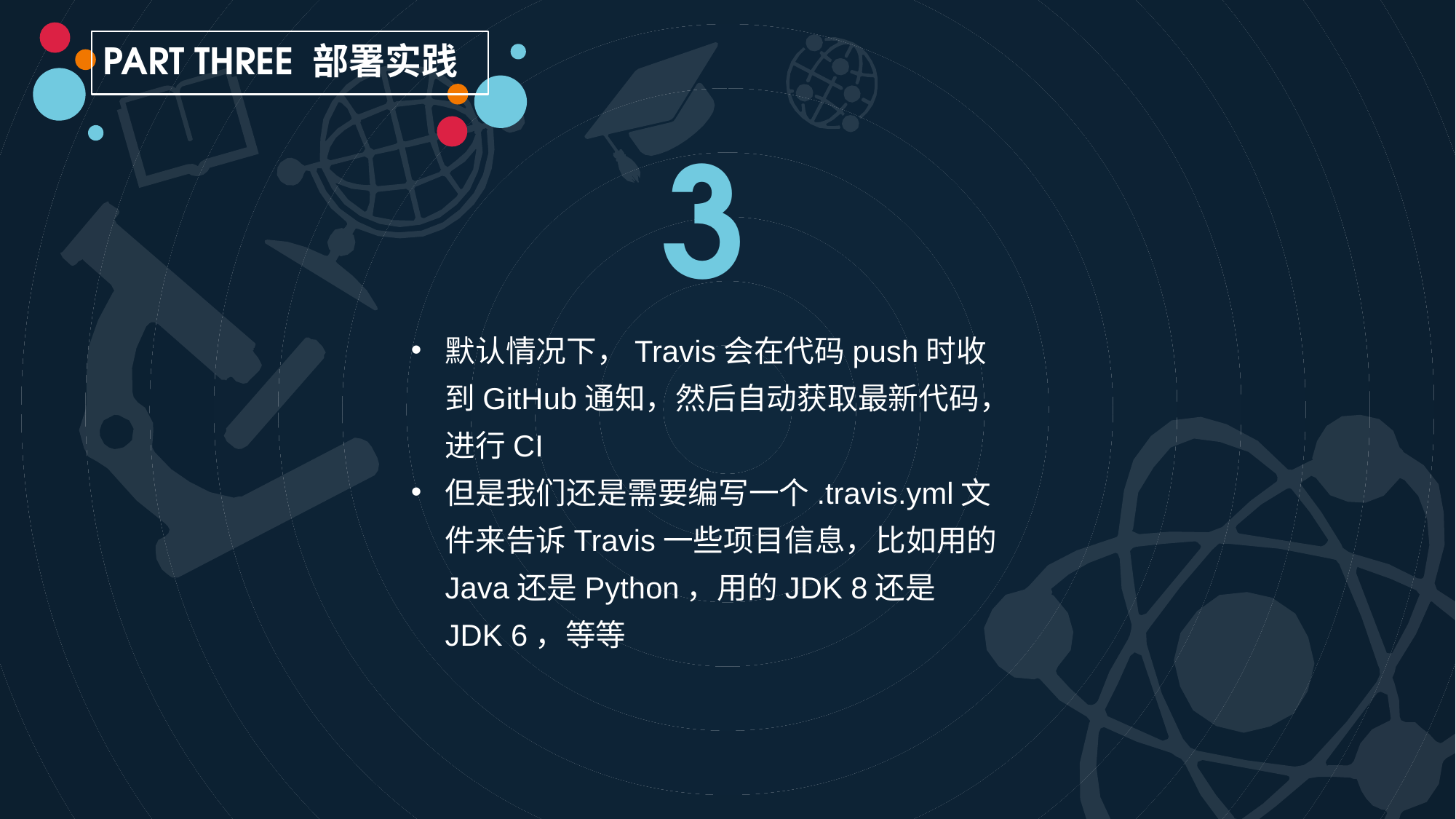

PART THREE 部署实践
3
默认情况下，Travis会在代码push时收到GitHub通知，然后自动获取最新代码，进行CI
但是我们还是需要编写一个.travis.yml文件来告诉Travis一些项目信息，比如用的Java还是Python，用的JDK 8还是JDK 6，等等